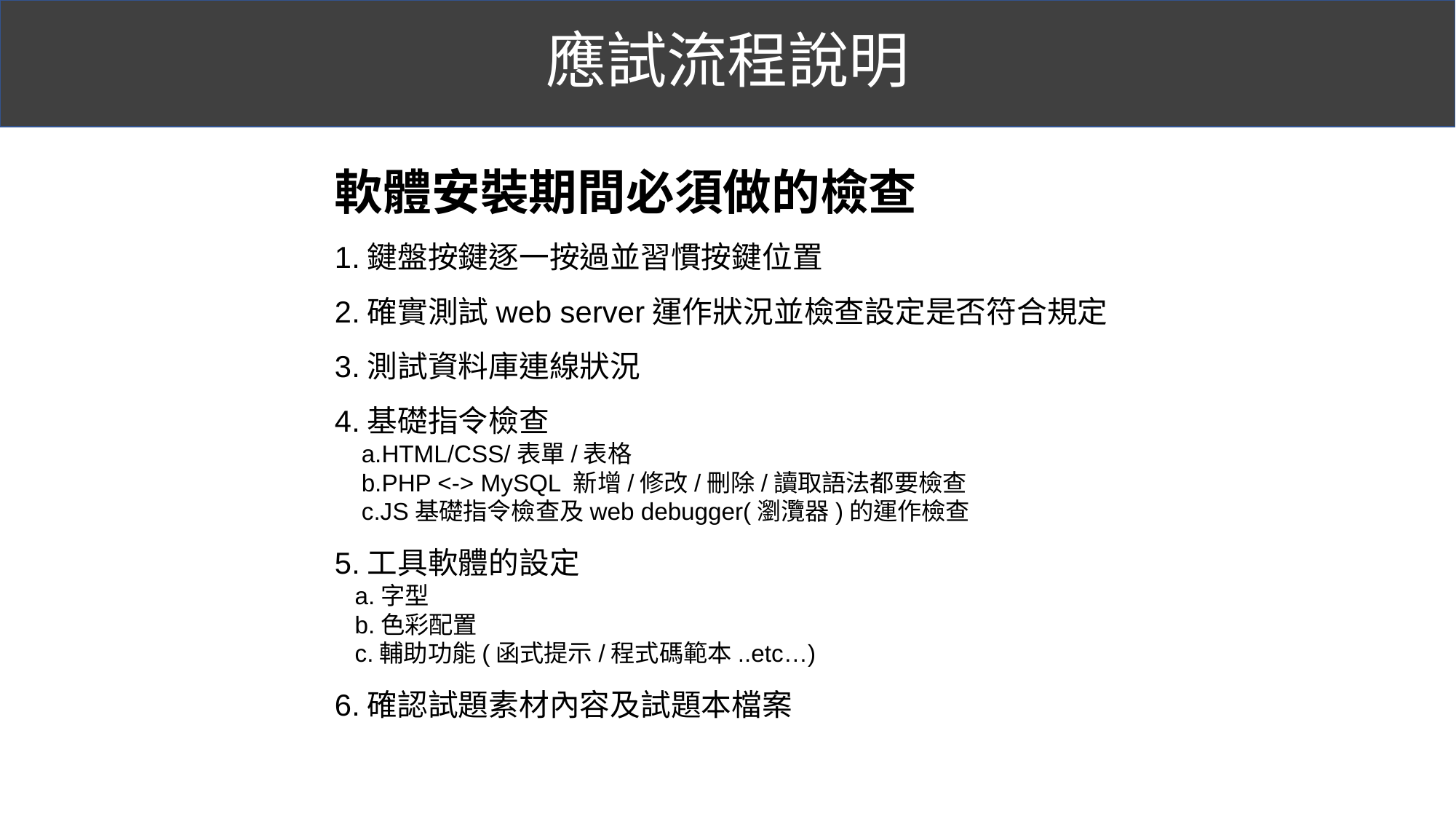

# 應試流程說明
軟體安裝期間必須做的檢查
1.鍵盤按鍵逐一按過並習慣按鍵位置
2.確實測試web server運作狀況並檢查設定是否符合規定
3.測試資料庫連線狀況
4.基礎指令檢查
    a.HTML/CSS/表單/表格
    b.PHP <-> MySQL 新增/修改/刪除/讀取語法都要檢查
    c.JS基礎指令檢查及web debugger(瀏灠器)的運作檢查
5.工具軟體的設定
   a.字型
   b.色彩配置
   c.輔助功能(函式提示/程式碼範本..etc…)
6.確認試題素材內容及試題本檔案